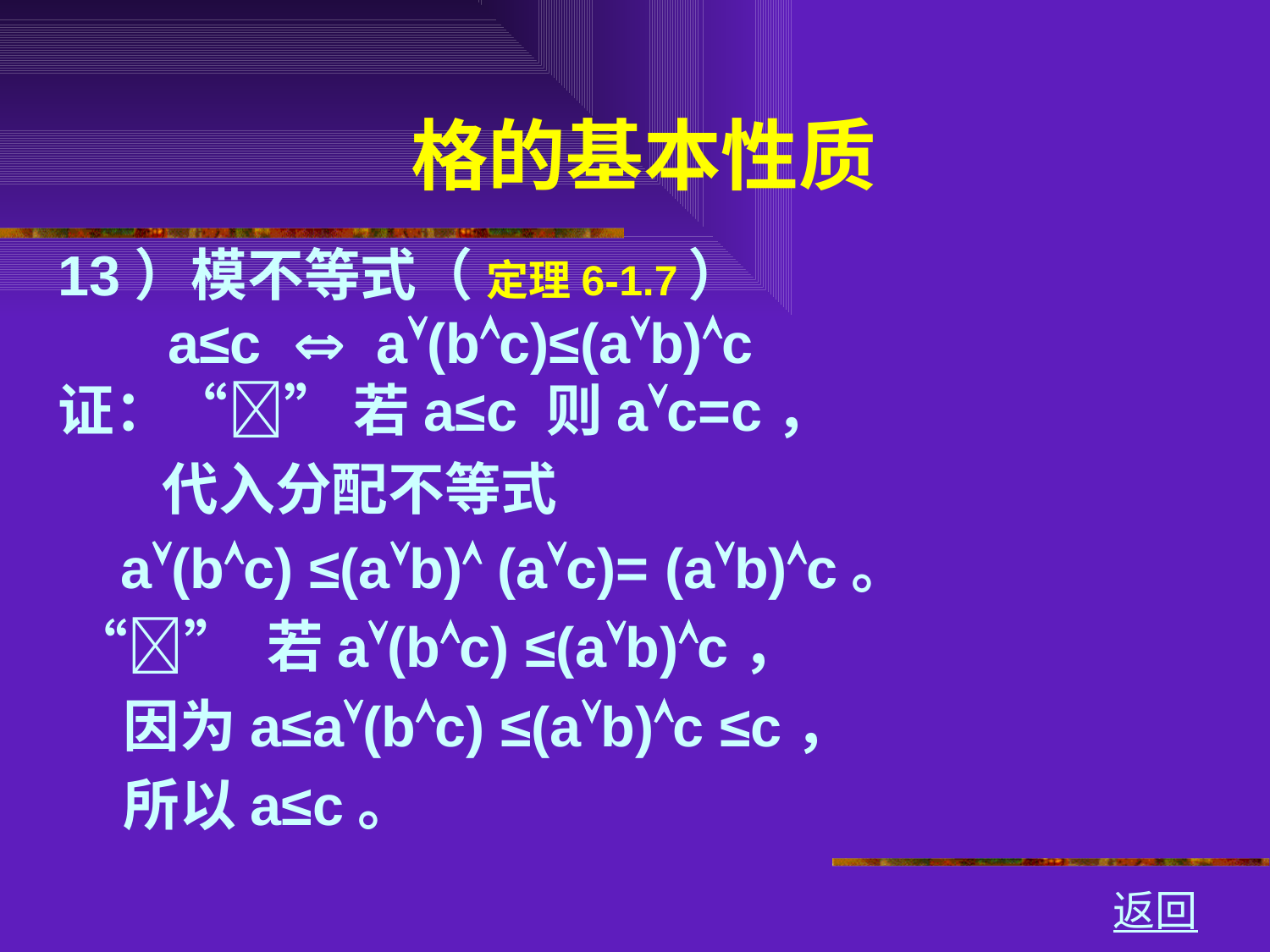

# 格的基本性质
13）模不等式（ 定理6-1.7）
       a≤c  ⇔  a∨(b∧c)≤(a∨b)∧c
证：“⇒” 若a≤c 则a∨c=c，
       代入分配不等式
    a∨(b∧c) ≤(a∨b)∧ (a∨c)= (a∨b)∧c。
 “⇐” 若a∨(b∧c) ≤(a∨b)∧c，
    因为a≤a∨(b∧c) ≤(a∨b)∧c ≤c，
    所以a≤c。
返回